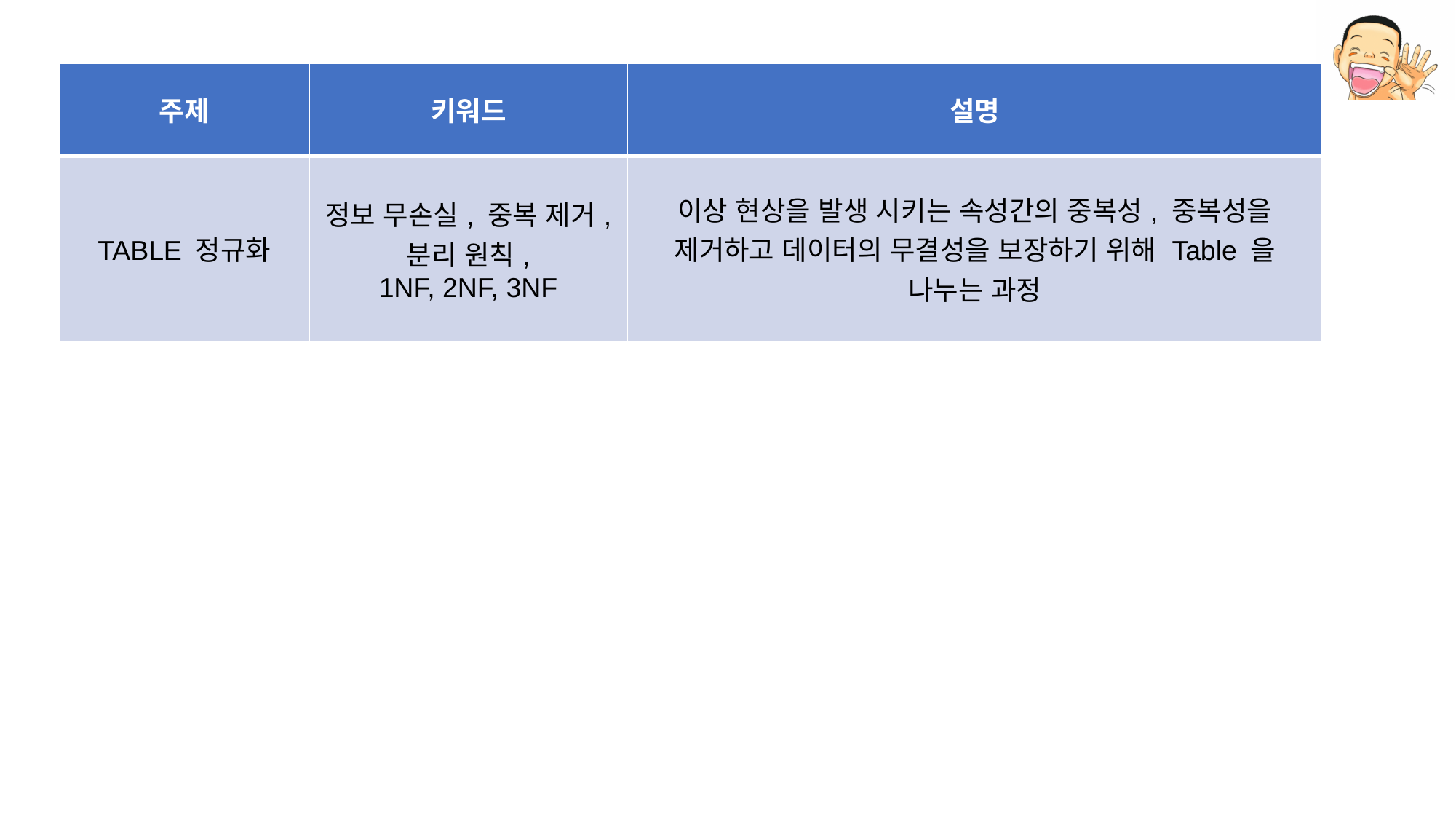

| 주제 | 키워드 | 설명 |
| --- | --- | --- |
| TABLE 정규화 | 정보 무손실, 중복 제거, 분리 원칙, 1NF, 2NF, 3NF | 이상 현상을 발생 시키는 속성간의 중복성, 중복성을 제거하고 데이터의 무결성을 보장하기 위해 Table 을 나누는 과정 |